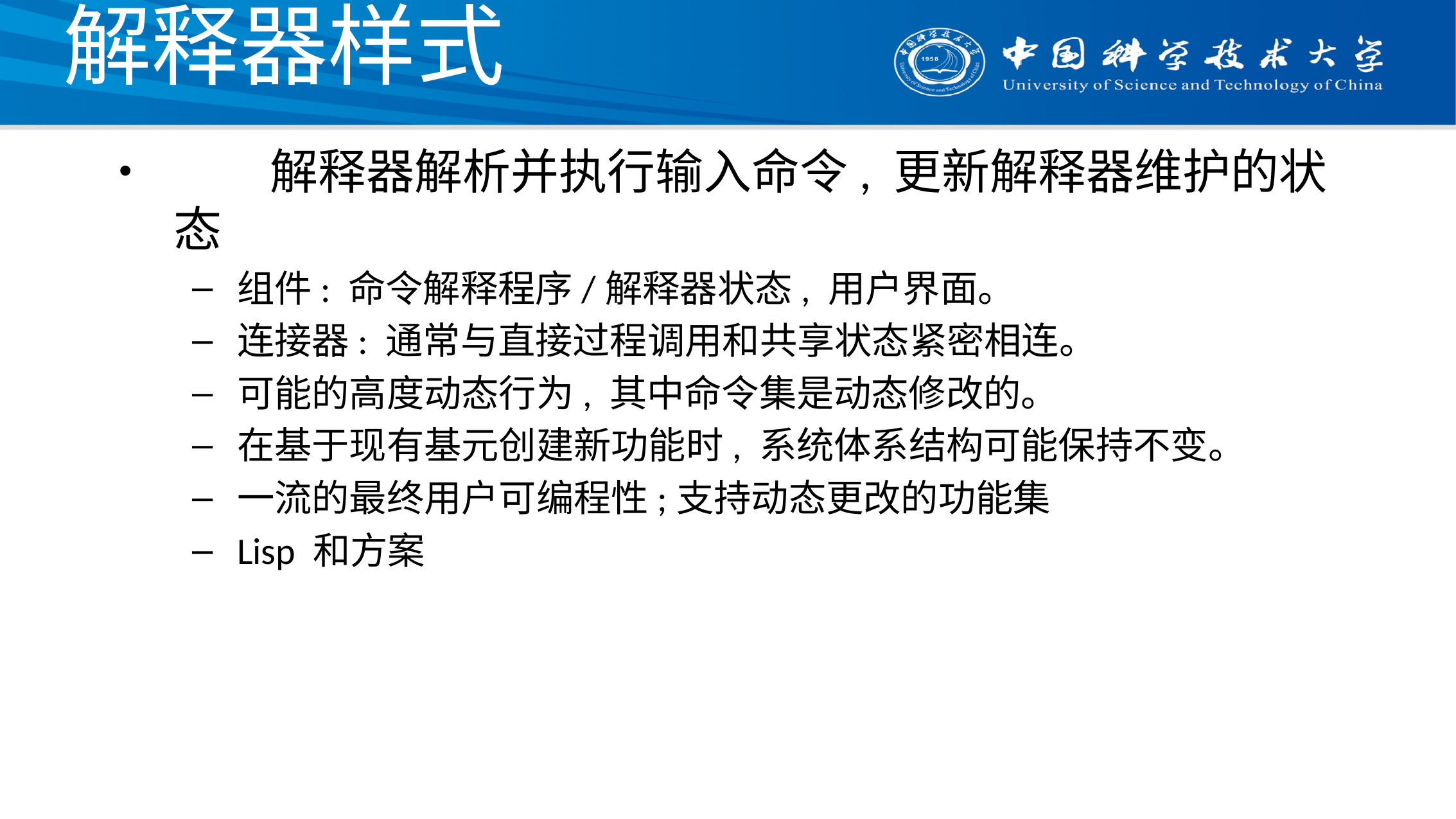

# 解释器样式
	解释器解析并执行输入命令, 更新解释器维护的状态
组件: 命令解释程序/解释器状态, 用户界面。
连接器: 通常与直接过程调用和共享状态紧密相连。
可能的高度动态行为, 其中命令集是动态修改的。
在基于现有基元创建新功能时, 系统体系结构可能保持不变。
一流的最终用户可编程性;支持动态更改的功能集
Lisp 和方案